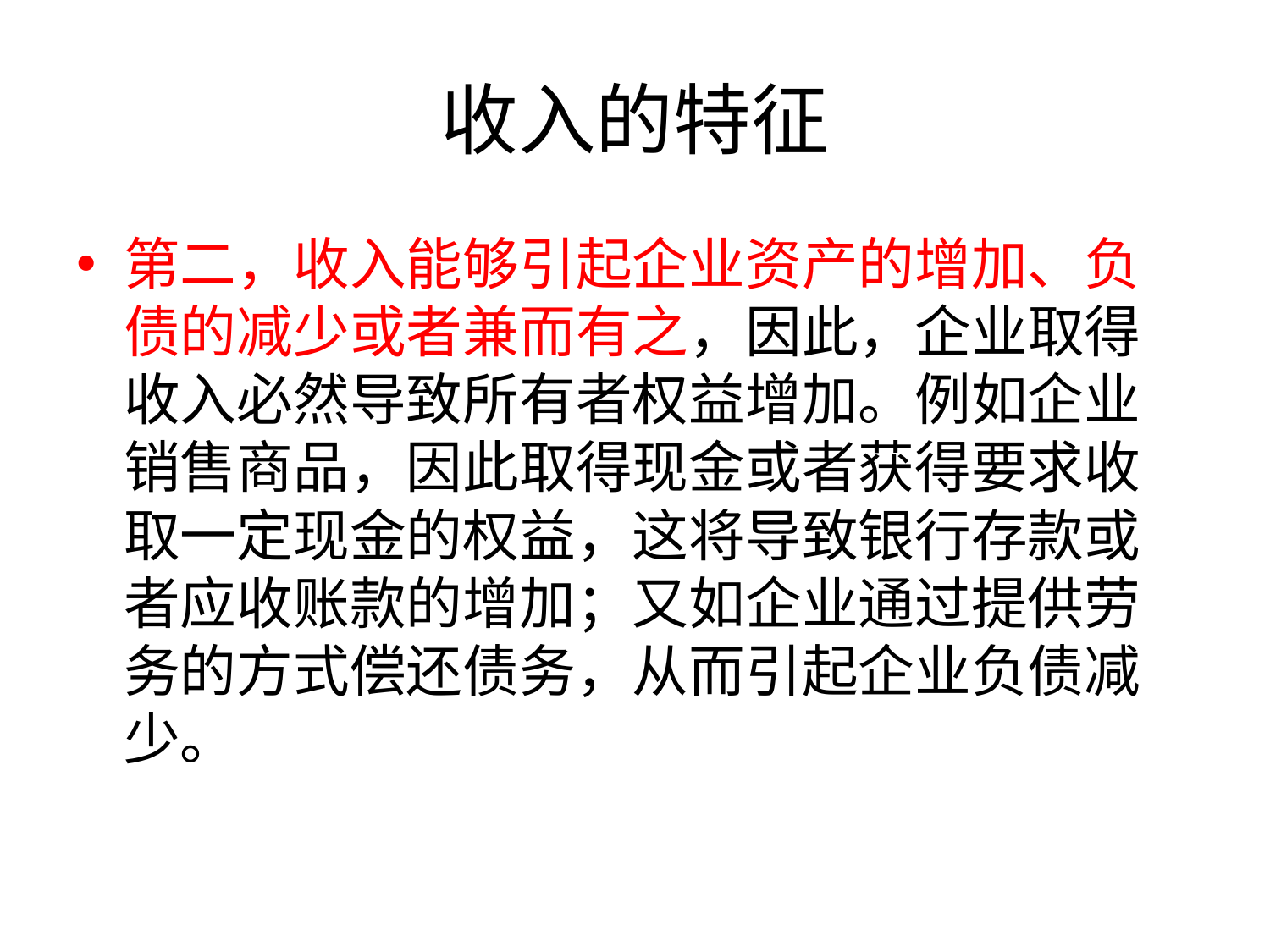

# 收入的特征
第二，收入能够引起企业资产的增加、负债的减少或者兼而有之，因此，企业取得收入必然导致所有者权益增加。例如企业销售商品，因此取得现金或者获得要求收取一定现金的权益，这将导致银行存款或者应收账款的增加；又如企业通过提供劳务的方式偿还债务，从而引起企业负债减少。